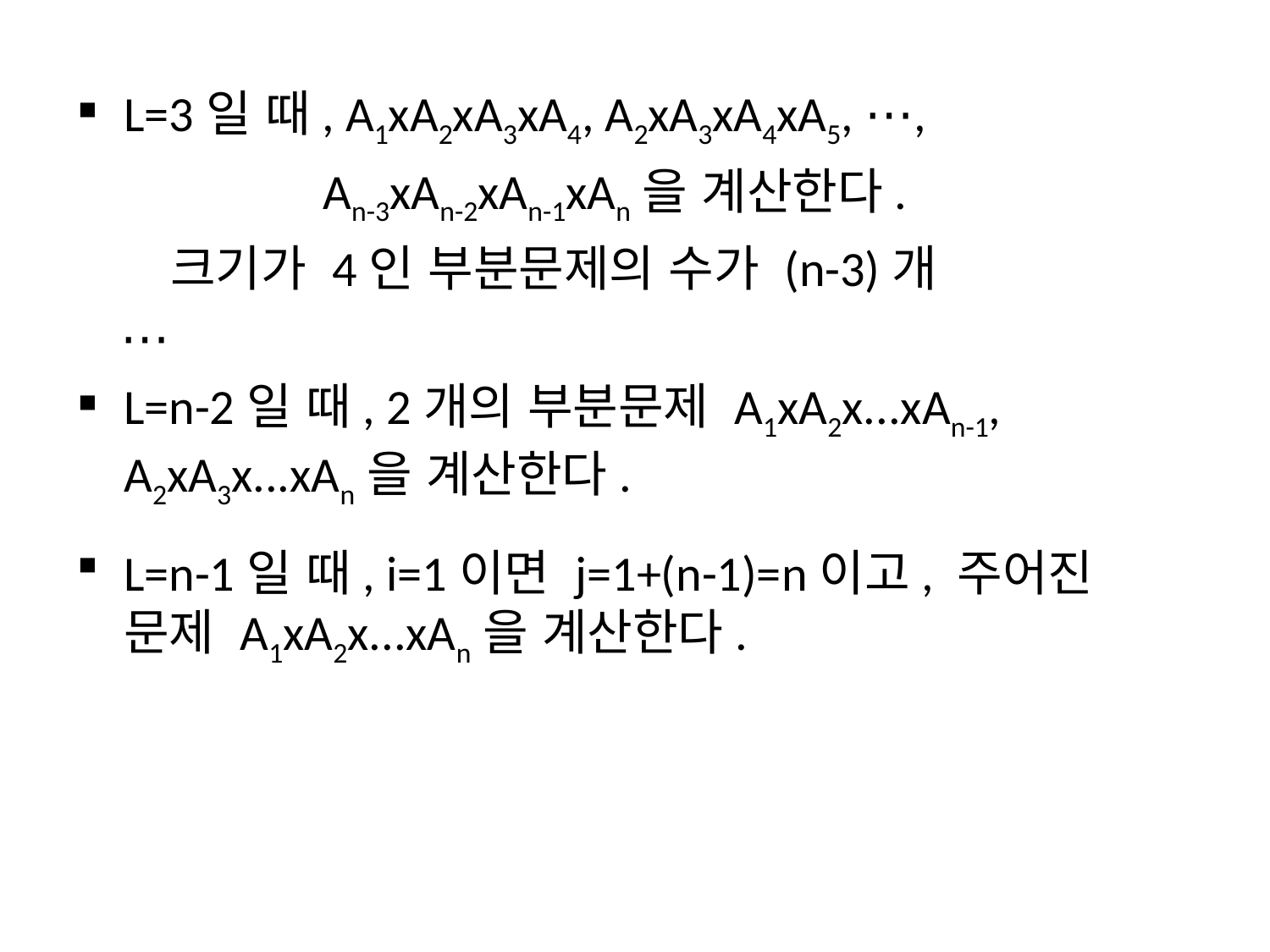

L=3일 때, A1xA2xA3xA4, A2xA3xA4xA5, ⋯,
                      An-3xAn-2xAn-1xAn을 계산한다.
      크기가 4인 부분문제의 수가 (n-3)개
    ⋯
L=n-2일 때, 2개의 부분문제 A1xA2x...xAn-1, A2xA3x...xAn을 계산한다.
L=n-1일 때, i=1이면 j=1+(n-1)=n이고, 주어진 문제 A1xA2x...xAn을 계산한다.